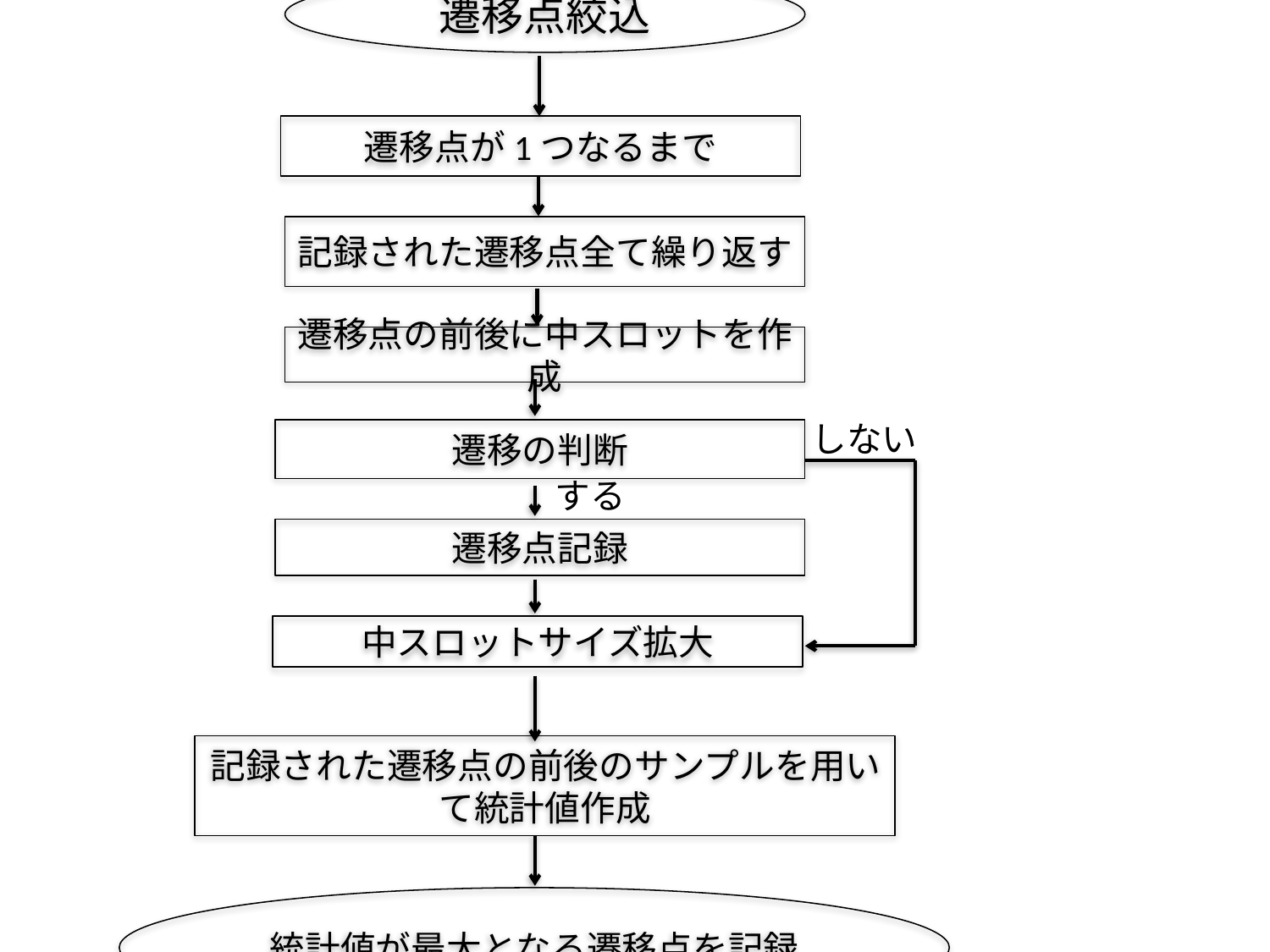

遷移点絞込
遷移点が1つなるまで
記録された遷移点全て繰り返す
遷移点の前後に中スロットを作成
しない
遷移の判断
する
遷移点記録
中スロットサイズ拡大
記録された遷移点の前後のサンプルを用いて統計値作成
統計値が最大となる遷移点を記録